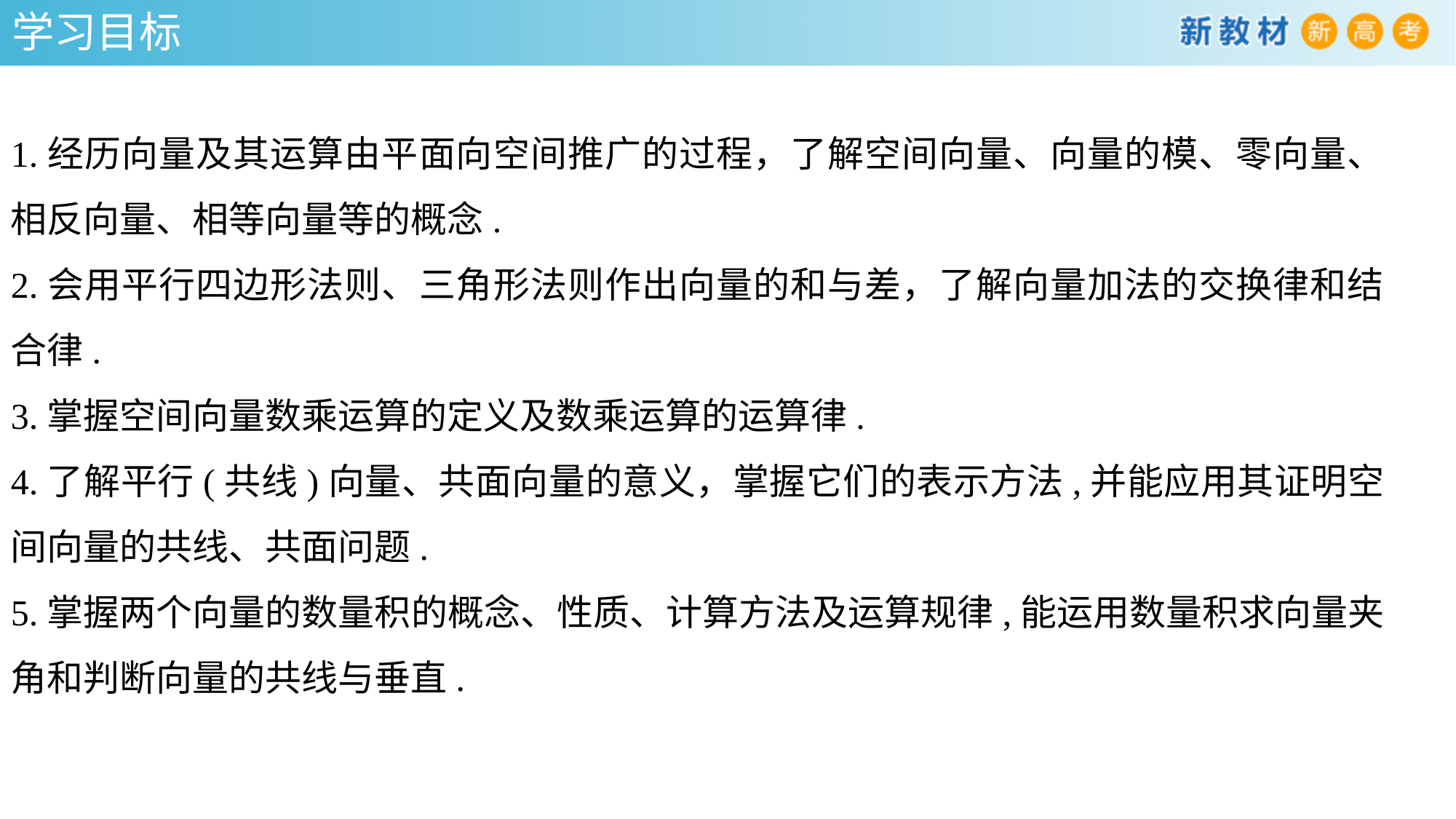

学习目标
1.经历向量及其运算由平面向空间推广的过程，了解空间向量、向量的模、零向量、相反向量、相等向量等的概念.
2.会用平行四边形法则、三角形法则作出向量的和与差，了解向量加法的交换律和结合律.
3.掌握空间向量数乘运算的定义及数乘运算的运算律.
4.了解平行(共线)向量、共面向量的意义，掌握它们的表示方法,并能应用其证明空间向量的共线、共面问题.
5.掌握两个向量的数量积的概念、性质、计算方法及运算规律,能运用数量积求向量夹角和判断向量的共线与垂直.